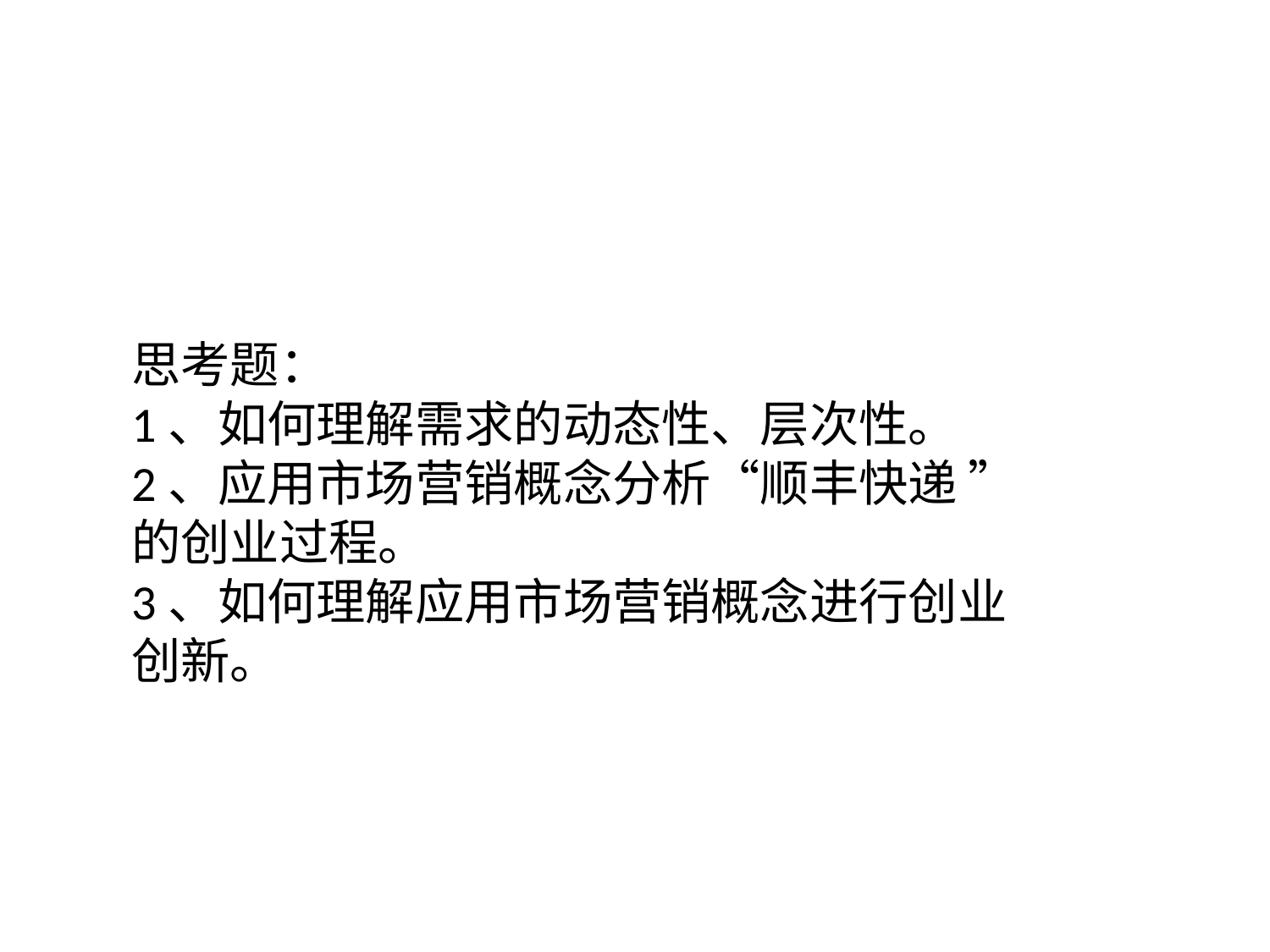

思考题：
1、如何理解需求的动态性、层次性。
2、应用市场营销概念分析“顺丰快递 ”的创业过程。
3、如何理解应用市场营销概念进行创业创新。